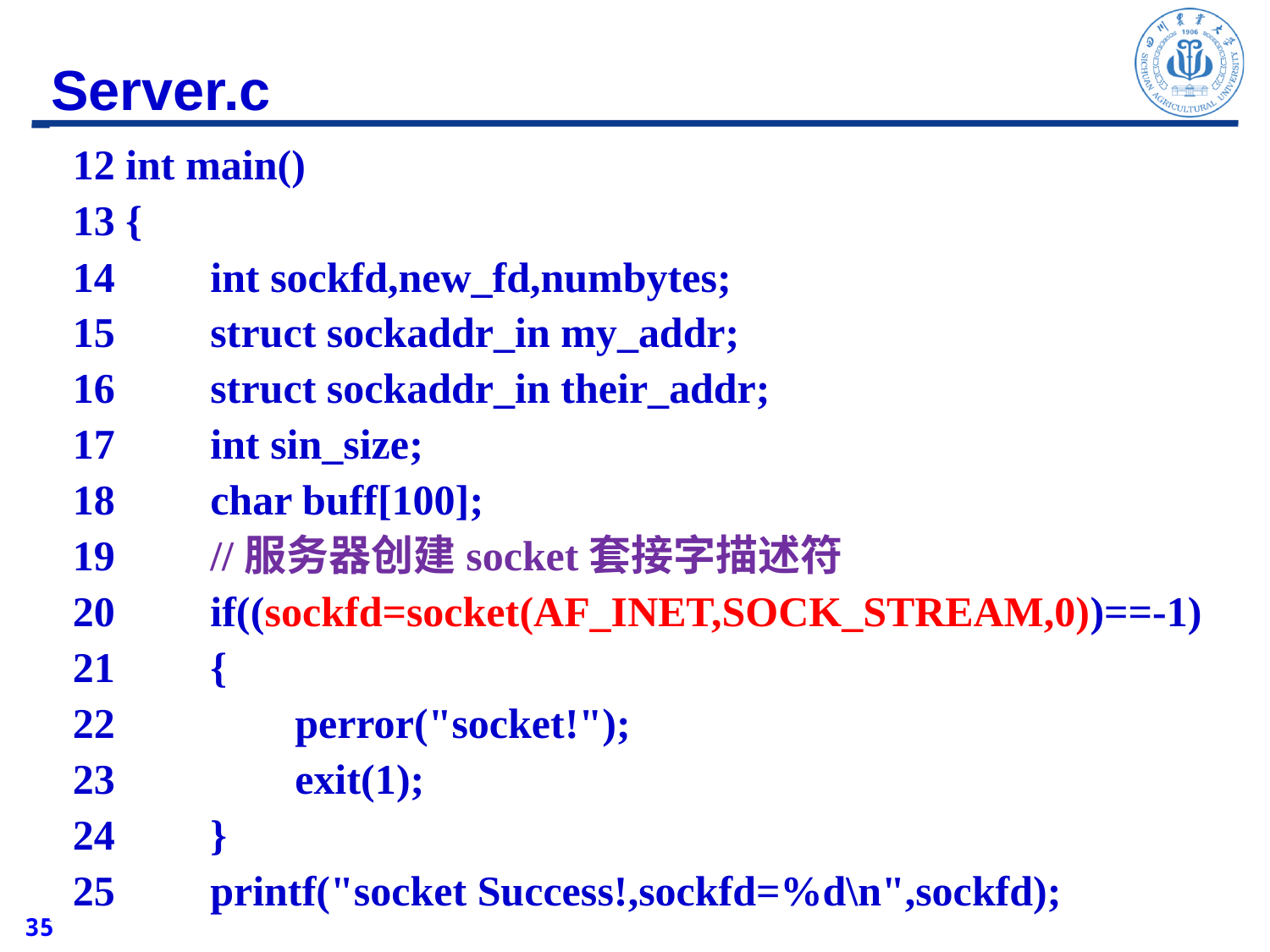

Server.c
 12 int main()
 13 {
 14         int sockfd,new_fd,numbytes;
 15         struct sockaddr_in my_addr;
 16         struct sockaddr_in their_addr;
 17         int sin_size;
 18         char buff[100];
 19         //服务器创建socket套接字描述符
 20         if((sockfd=socket(AF_INET,SOCK_STREAM,0))==-1)
 21         {
 22                 perror("socket!");
 23                 exit(1);
 24         }
 25         printf("socket Success!,sockfd=%d\n",sockfd);